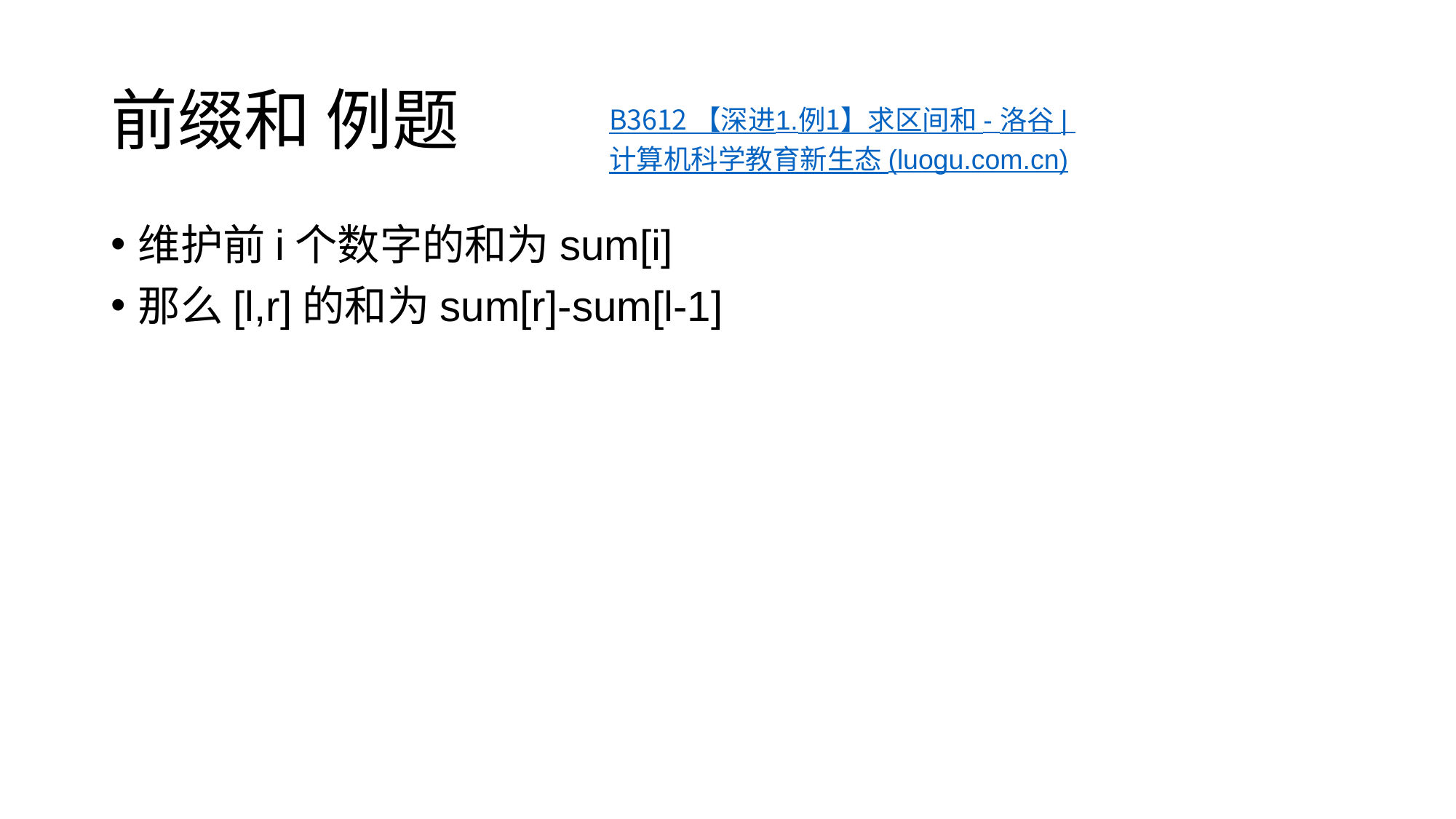

# 前缀和 例题
B3612 【深进1.例1】求区间和 - 洛谷 | 计算机科学教育新生态 (luogu.com.cn)
维护前i个数字的和为sum[i]
那么[l,r]的和为sum[r]-sum[l-1]